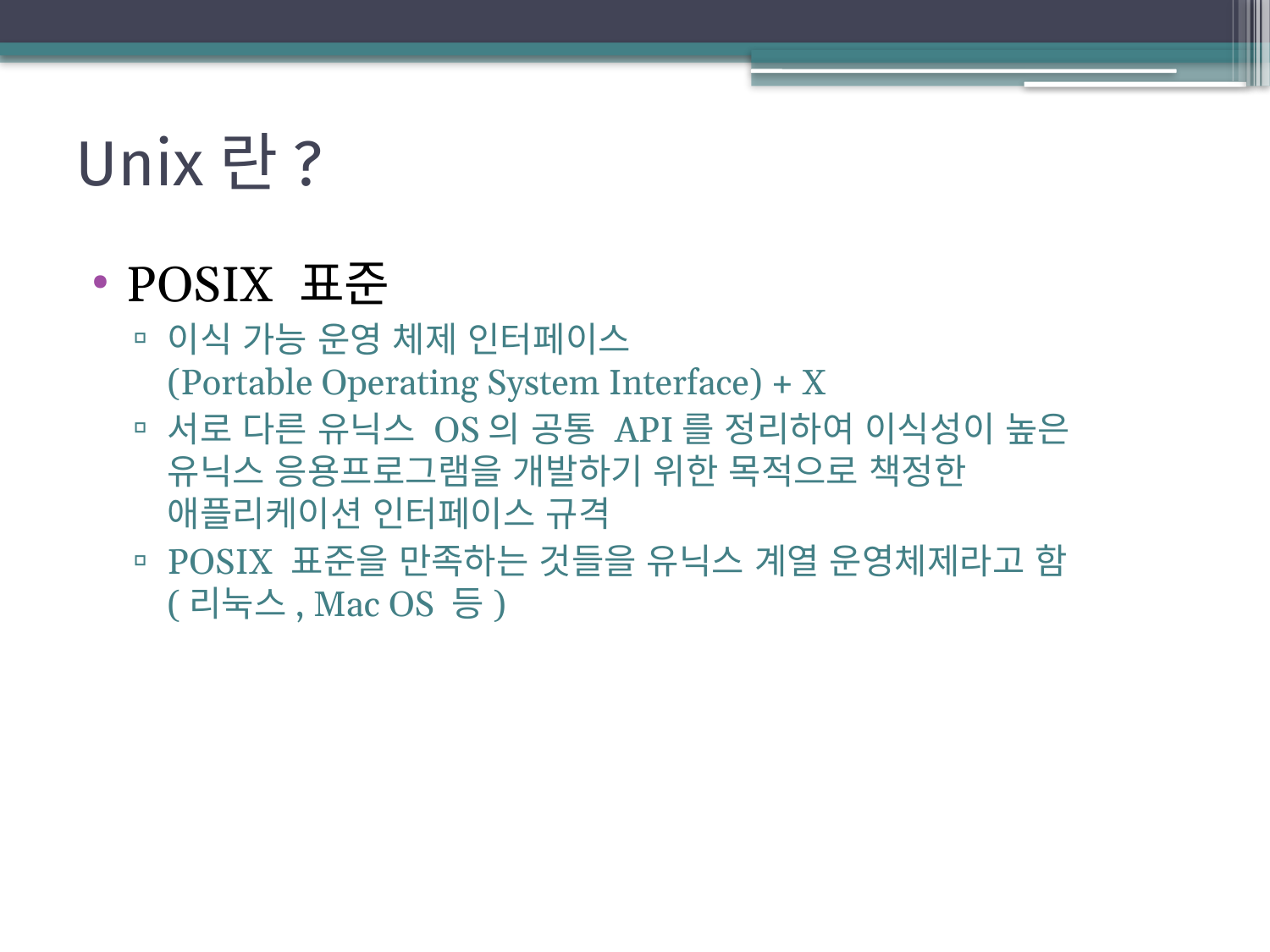

# Unix란?
POSIX 표준
이식 가능 운영 체제 인터페이스
(Portable Operating System Interface) + X
서로 다른 유닉스 OS의 공통 API를 정리하여 이식성이 높은
유닉스 응용프로그램을 개발하기 위한 목적으로 책정한
애플리케이션 인터페이스 규격
POSIX 표준을 만족하는 것들을 유닉스 계열 운영체제라고 함
(리눅스, Mac OS 등)